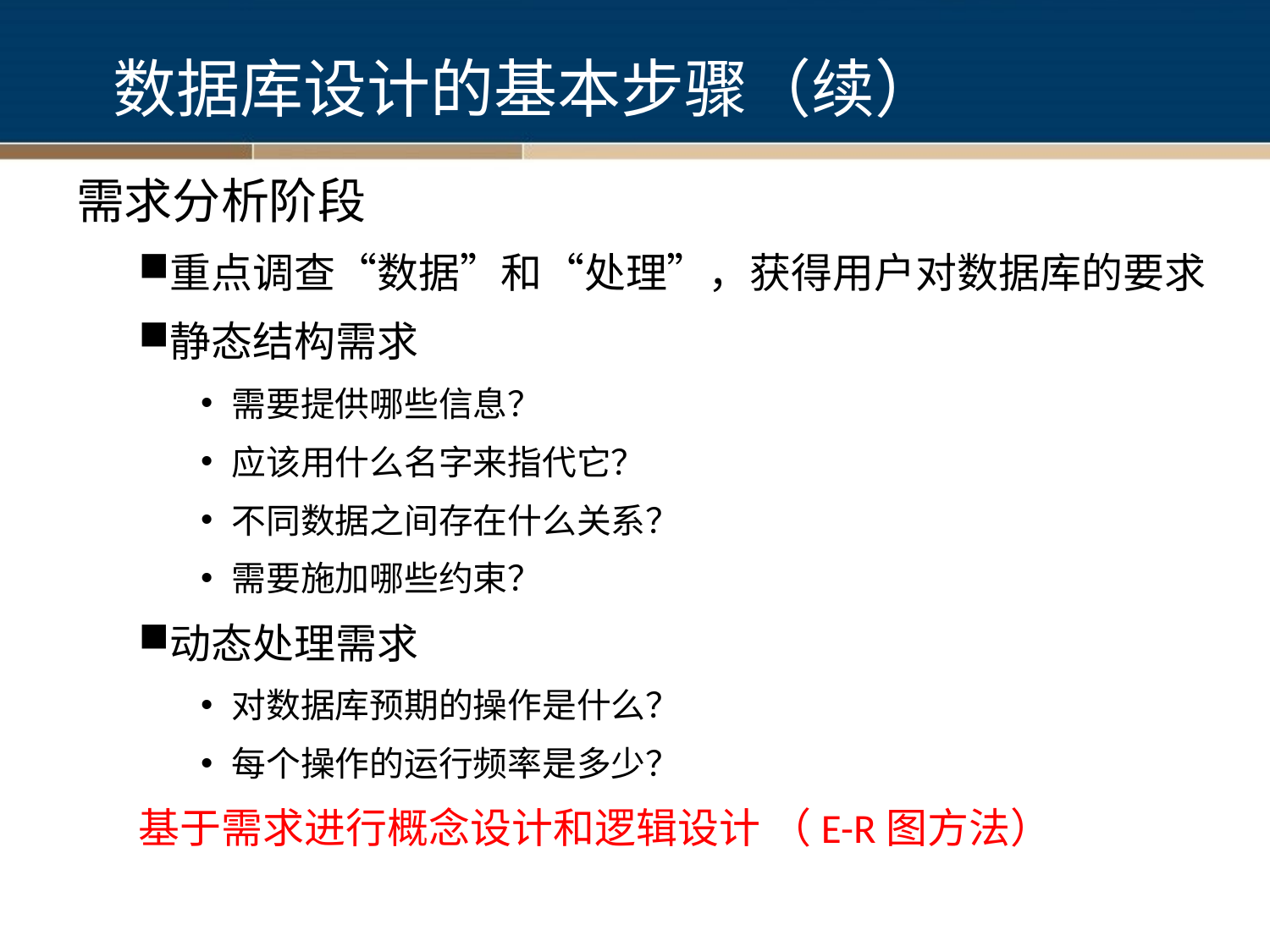

数据库设计的基本步骤（续）
需求分析阶段
重点调查“数据”和“处理”，获得用户对数据库的要求
静态结构需求
需要提供哪些信息？
应该用什么名字来指代它？
不同数据之间存在什么关系？
需要施加哪些约束？
动态处理需求
对数据库预期的操作是什么？
每个操作的运行频率是多少？
基于需求进行概念设计和逻辑设计 （E-R图方法）